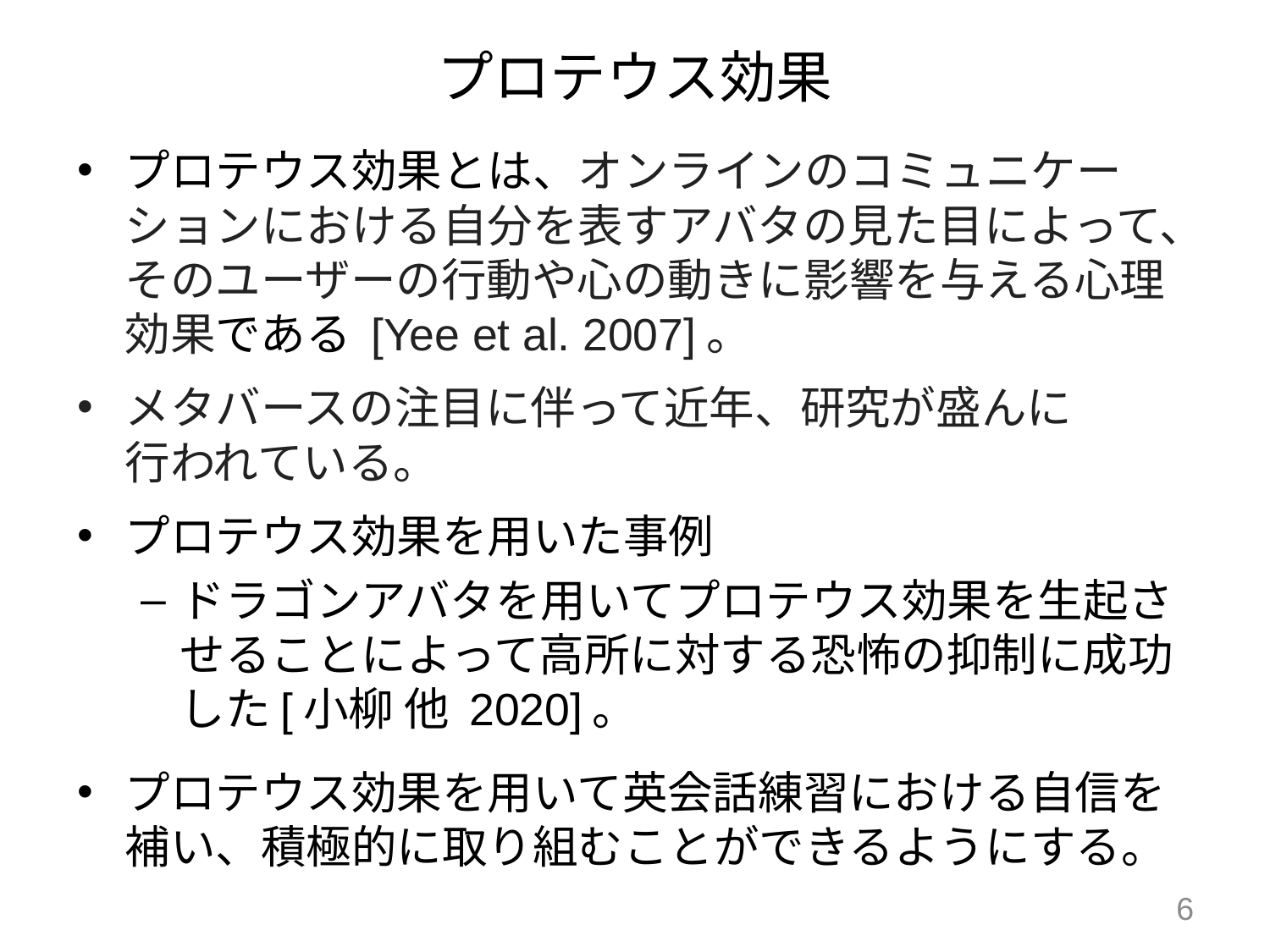

# プロテウス効果
プロテウス効果とは、オンラインのコミュニケーションにおける自分を表すアバタの見た目によって、そのユーザーの行動や心の動きに影響を与える心理効果である [Yee et al. 2007]。
メタバースの注目に伴って近年、研究が盛んに
行われている。
プロテウス効果を用いた事例
ドラゴンアバタを用いてプロテウス効果を生起させることによって高所に対する恐怖の抑制に成功した[小柳 他 2020]。
プロテウス効果を用いて英会話練習における自信を補い、積極的に取り組むことができるようにする。

6